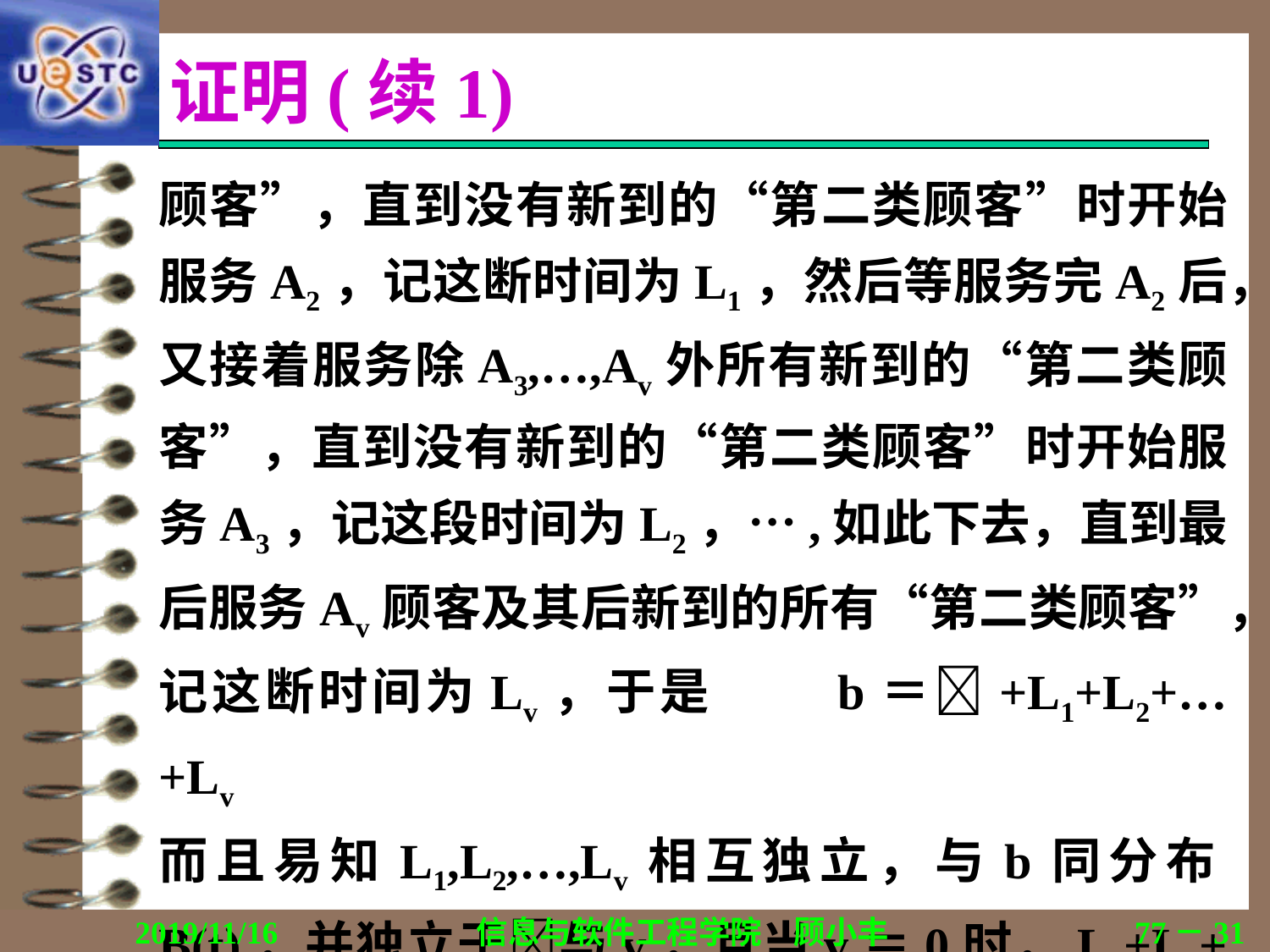

# 证明(续1)
顾客”，直到没有新到的“第二类顾客”时开始服务A2，记这断时间为L1，然后等服务完A2后，又接着服务除A3,…,Av外所有新到的“第二类顾客”，直到没有新到的“第二类顾客”时开始服务A3，记这段时间为L2，…,如此下去，直到最后服务Av顾客及其后新到的所有“第二类顾客”，记这断时间为Lv，于是	b＝χ+L1+L2+…+Lv
而且易知L1,L2,…,Lv相互独立，与b同分布B(t)，并独立于χ与v，且当v＝0时，L1+L2+…+Lv＝0。于是

2019/11/16
信息与软件工程学院　顾小丰
77－31